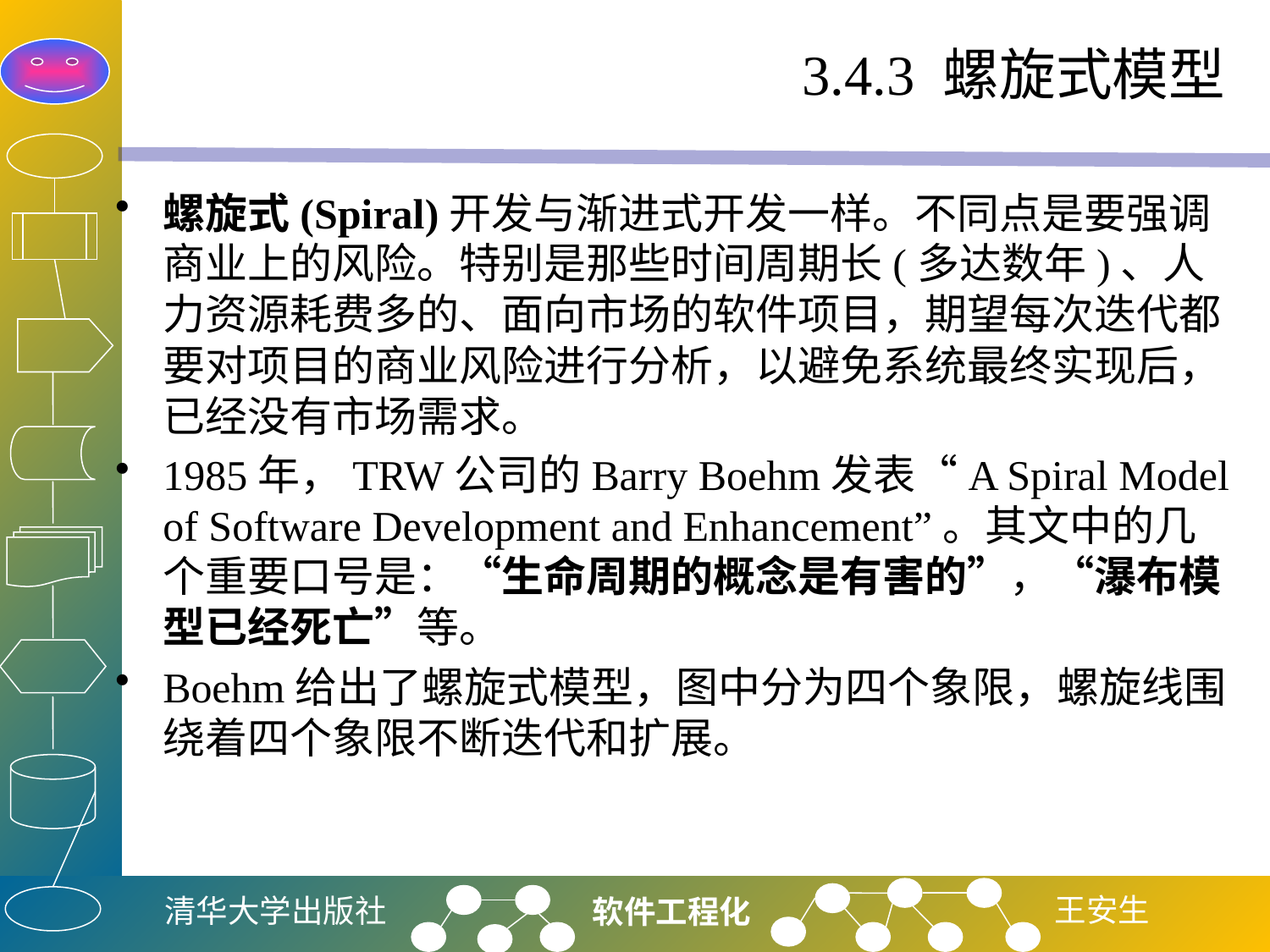

# 3.4.3 螺旋式模型
螺旋式(Spiral)开发与渐进式开发一样。不同点是要强调商业上的风险。特别是那些时间周期长(多达数年)、人力资源耗费多的、面向市场的软件项目，期望每次迭代都要对项目的商业风险进行分析，以避免系统最终实现后，已经没有市场需求。
1985年，TRW公司的Barry Boehm发表“A Spiral Model of Software Development and Enhancement”。其文中的几个重要口号是：“生命周期的概念是有害的”，“瀑布模型已经死亡”等。
Boehm给出了螺旋式模型，图中分为四个象限，螺旋线围绕着四个象限不断迭代和扩展。